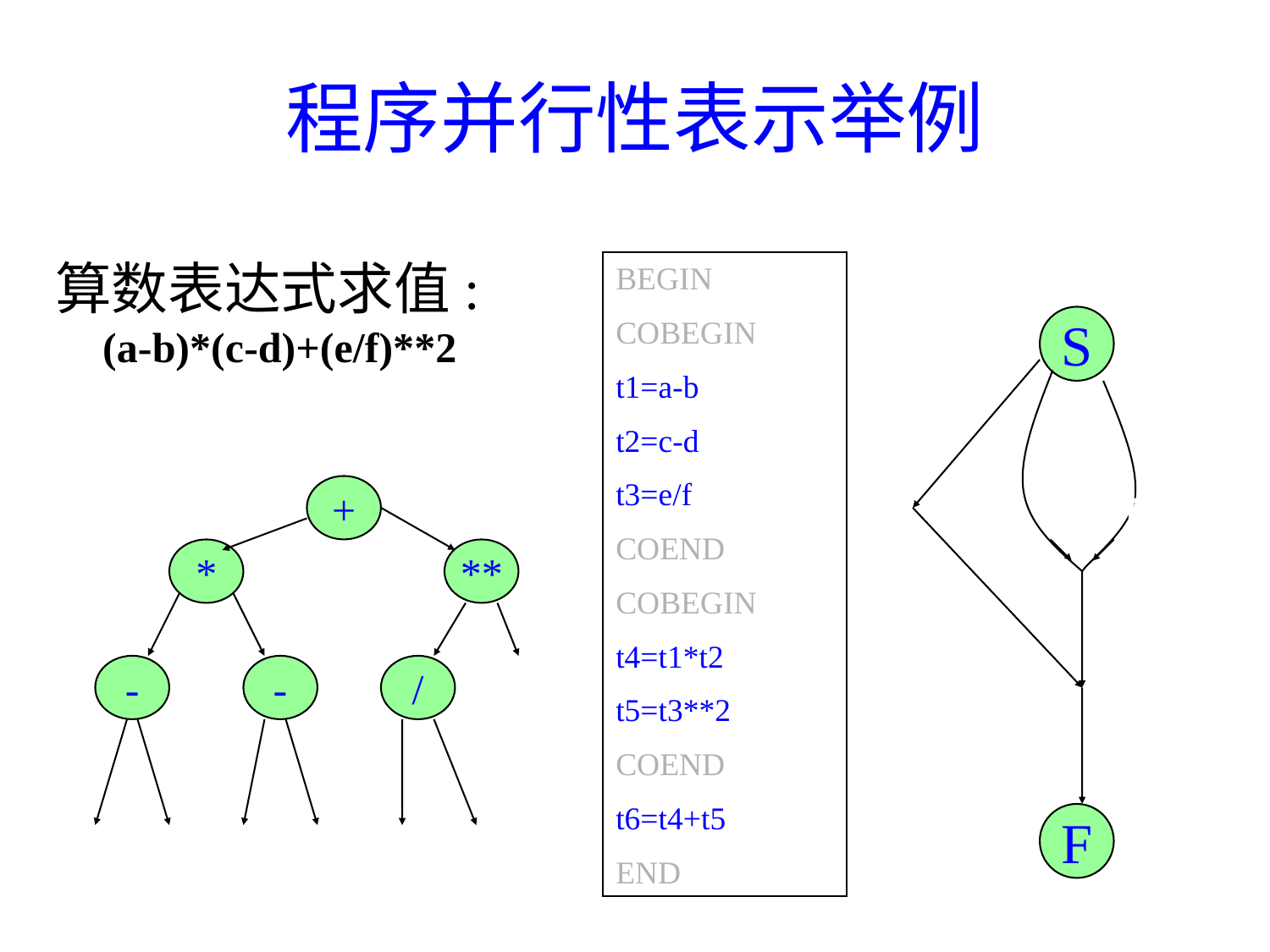

# 程序并行性表示举例
BEGIN
COBEGIN
t1=a-b
t2=c-d
t3=e/f
COEND
COBEGIN
t4=t1*t2
t5=t3**2
COEND
t6=t4+t5
END
算数表达式求值:	   (a-b)*(c-d)+(e/f)**2
S

t3

t1
t2

t4
t5

t6
F
+

*
**

-
-
/
2

a  b  c  d  e  f